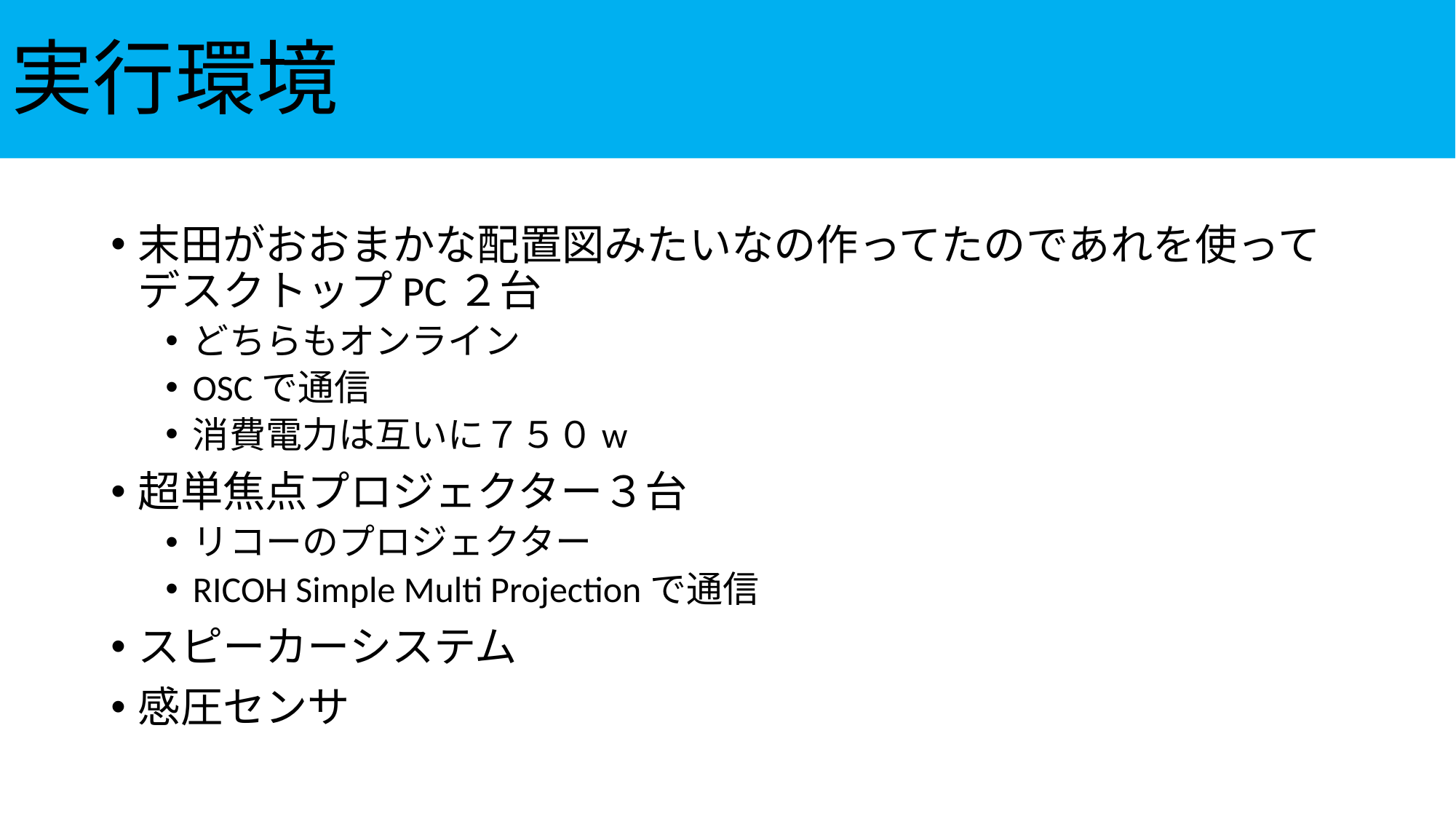

# 実行環境
末田がおおまかな配置図みたいなの作ってたのであれを使って
デスクトップPC２台
どちらもオンライン
OSCで通信
消費電力は互いに７５０w
超単焦点プロジェクター３台
リコーのプロジェクター
RICOH Simple Multi Projectionで通信
スピーカーシステム
感圧センサ